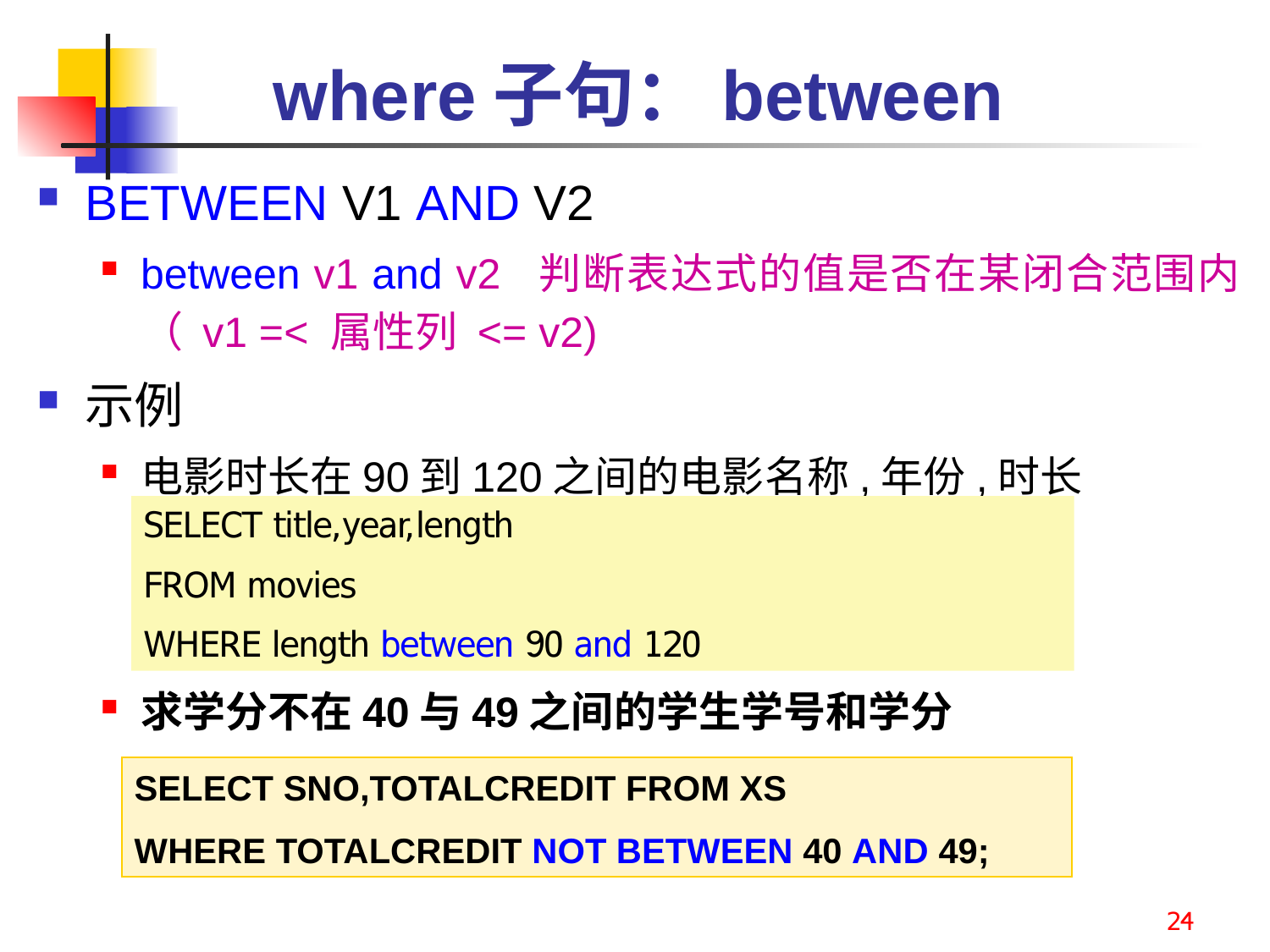

# where子句：between
BETWEEN V1 AND V2
between v1 and v2  判断表达式的值是否在某闭合范围内（ v1 =< 属性列 <= v2)
示例
电影时长在90到120之间的电影名称,年份,时长

求学分不在40与49之间的学生学号和学分

SELECT title,year,length
FROM movies
WHERE length between 90 and 120
SELECT SNO,TOTALCREDIT FROM XS
WHERE TOTALCREDIT NOT BETWEEN 40 AND 49;
24